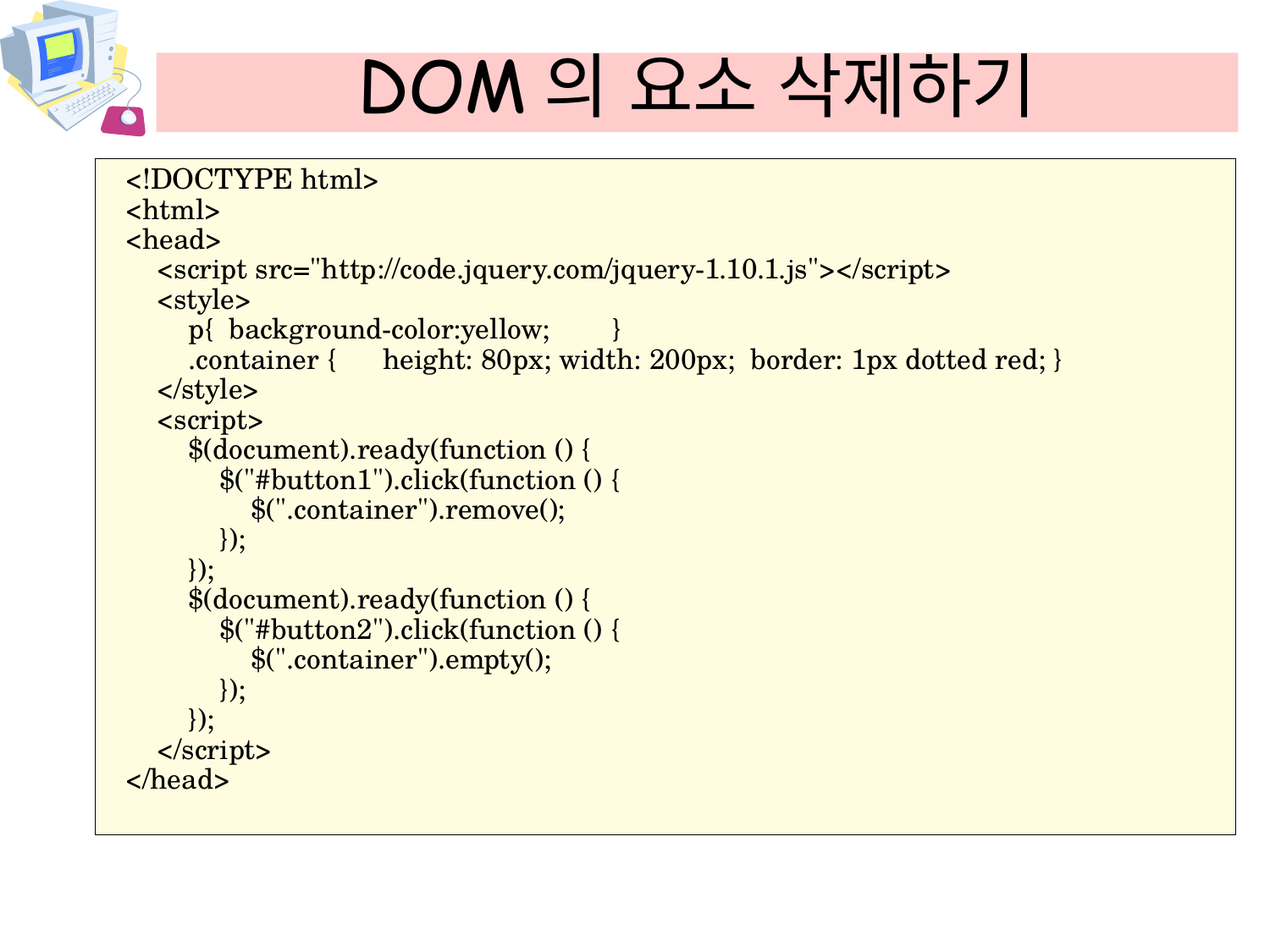

# DOM의 요소 삭제하기
<!DOCTYPE html>
<html>
<head>
    <script src="http://code.jquery.com/jquery-1.10.1.js"></script>
    <style>
        p{  background-color:yellow;        }
        .container {      height: 80px; width: 200px;  border: 1px dotted red; }
    </style>
    <script>
        $(document).ready(function () {
            $("#button1").click(function () {
                $(".container").remove();
            });
        });
        $(document).ready(function () {
            $("#button2").click(function () {
                $(".container").empty();
            });
        });
    </script>
</head>